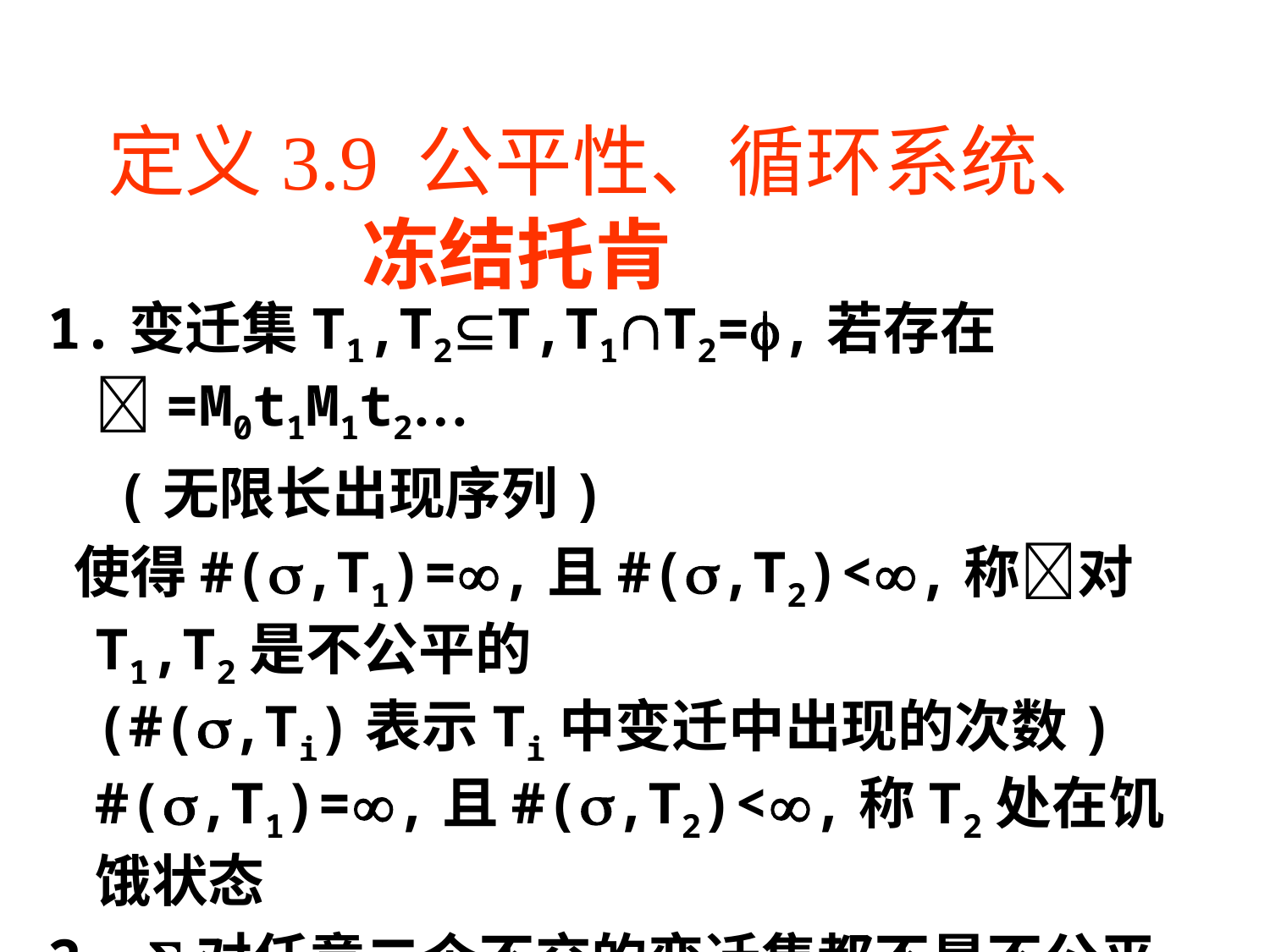

# 定义3.9 公平性、循环系统、 冻结托肯
1.变迁集T1,T2⊆T,T1∩T2=φ,若存在σ=M0t1M1t2…
  (无限长出现序列)
 使得#(σ,T1)=∞,且#(σ,T2)<∞,称Σ对T1,T2是不公平的
(#(σ,Ti)表示Ti中变迁中出现的次数)
#(σ,T1)=∞,且#(σ,T2)<∞,称T2处在饥饿状态
2. Σ对任意二个不交的变迁集都不是不公平的,称Σ是公平系统